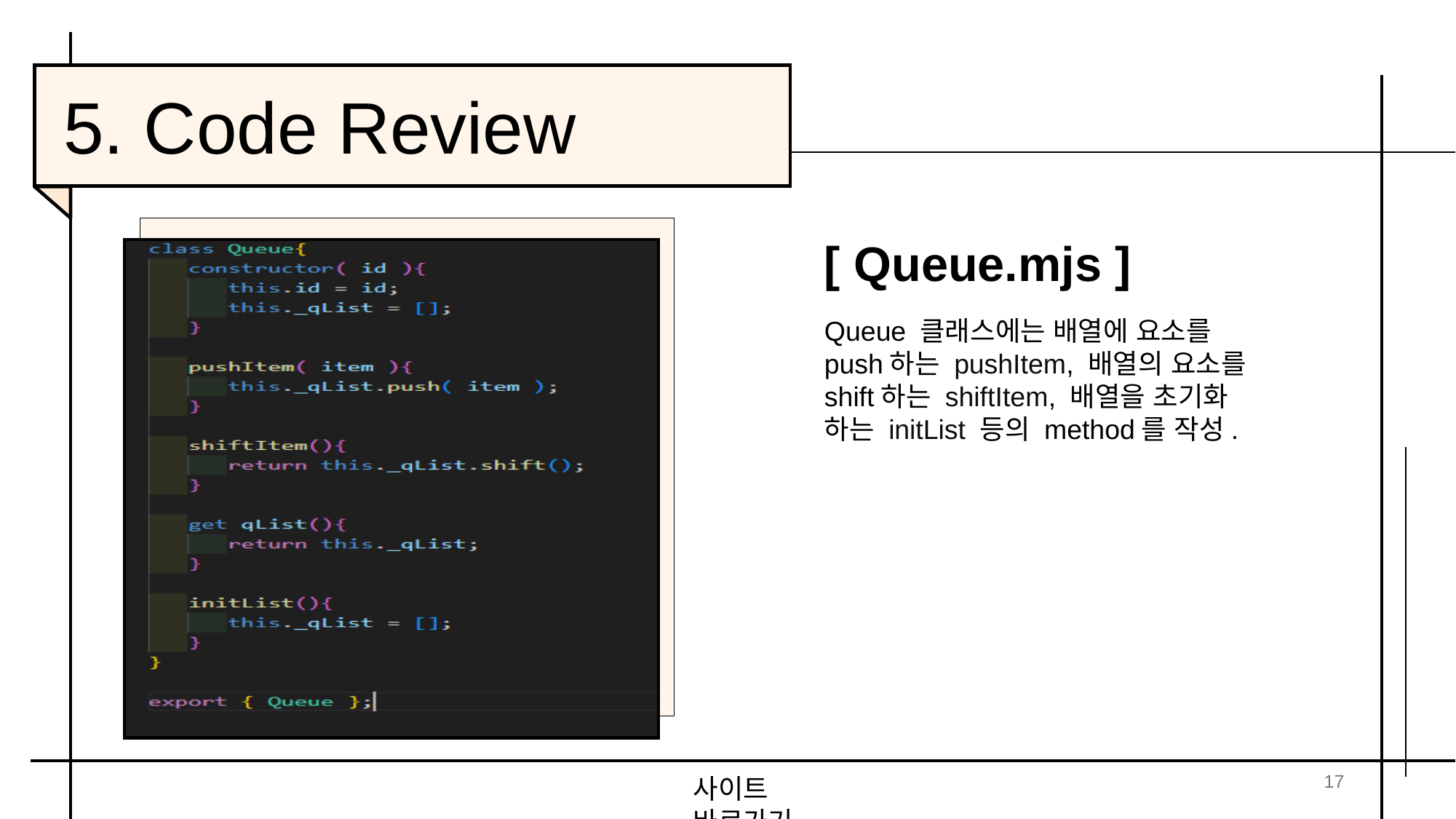

5. Code Review

[ Queue.mjs ]
Queue 클래스에는 배열에 요소를 push하는 pushItem, 배열의 요소를 shift하는 shiftItem, 배열을 초기화 하는 initList 등의 method를 작성.
17
사이트 바로가기